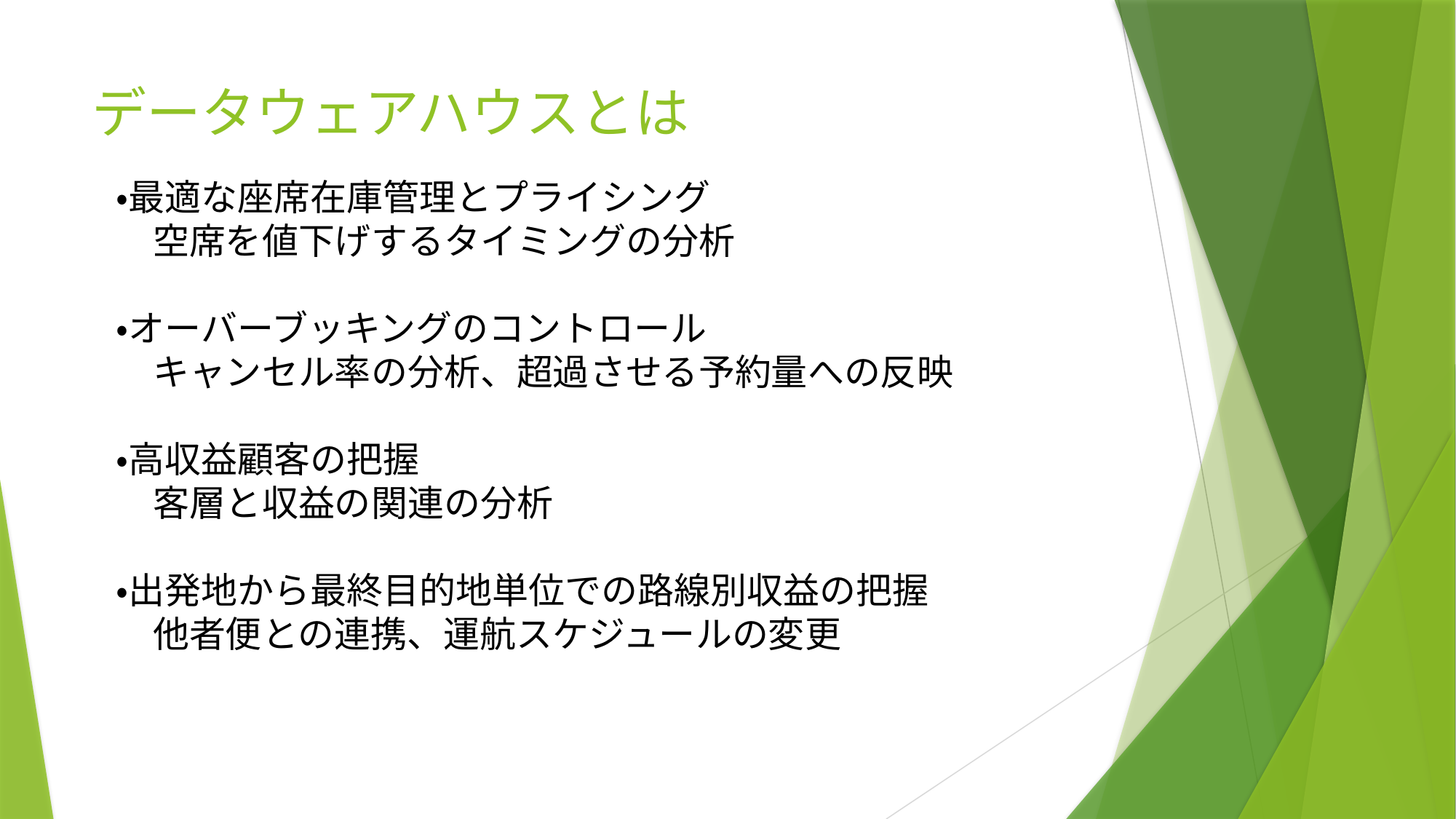

# データウェアハウスとは
・最適な座席在庫管理とプライシング
　空席を値下げするタイミングの分析

・オーバーブッキングのコントロール
　キャンセル率の分析、超過させる予約量への反映

・高収益顧客の把握
　客層と収益の関連の分析

・出発地から最終目的地単位での路線別収益の把握
　他者便との連携、運航スケジュールの変更